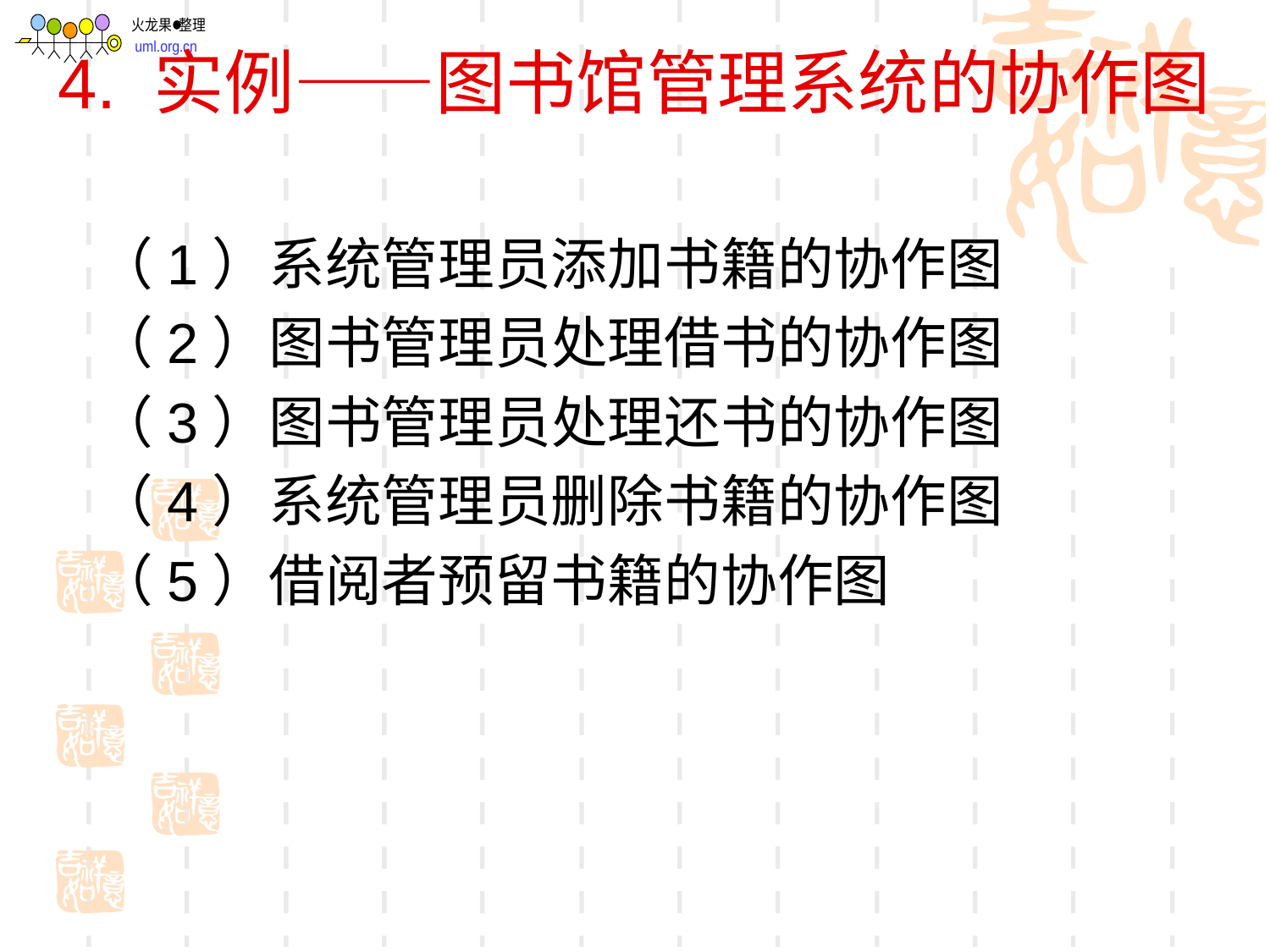

# 4. 实例——图书馆管理系统的协作图
（1）系统管理员添加书籍的协作图
（2）图书管理员处理借书的协作图
（3）图书管理员处理还书的协作图
（4）系统管理员删除书籍的协作图
（5）借阅者预留书籍的协作图